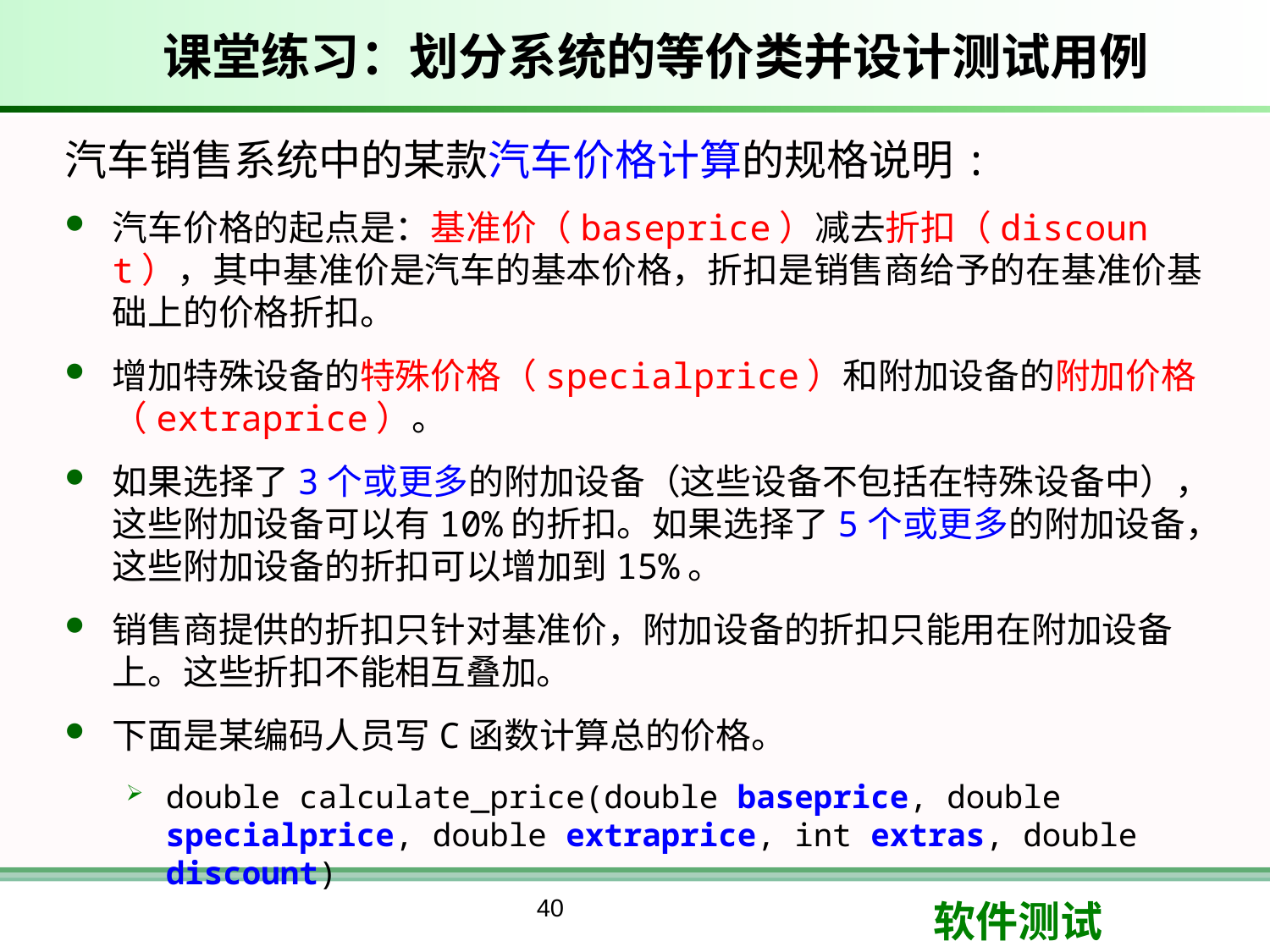

# 课堂练习：划分系统的等价类并设计测试用例
汽车销售系统中的某款汽车价格计算的规格说明:
汽车价格的起点是：基准价（baseprice）减去折扣（discount），其中基准价是汽车的基本价格，折扣是销售商给予的在基准价基础上的价格折扣。
增加特殊设备的特殊价格（specialprice）和附加设备的附加价格（extraprice）。
如果选择了3个或更多的附加设备（这些设备不包括在特殊设备中），这些附加设备可以有10%的折扣。如果选择了5个或更多的附加设备，这些附加设备的折扣可以增加到15%。
销售商提供的折扣只针对基准价，附加设备的折扣只能用在附加设备上。这些折扣不能相互叠加。
下面是某编码人员写C函数计算总的价格。
double calculate_price(double baseprice, double specialprice, double extraprice, int extras, double discount)
40